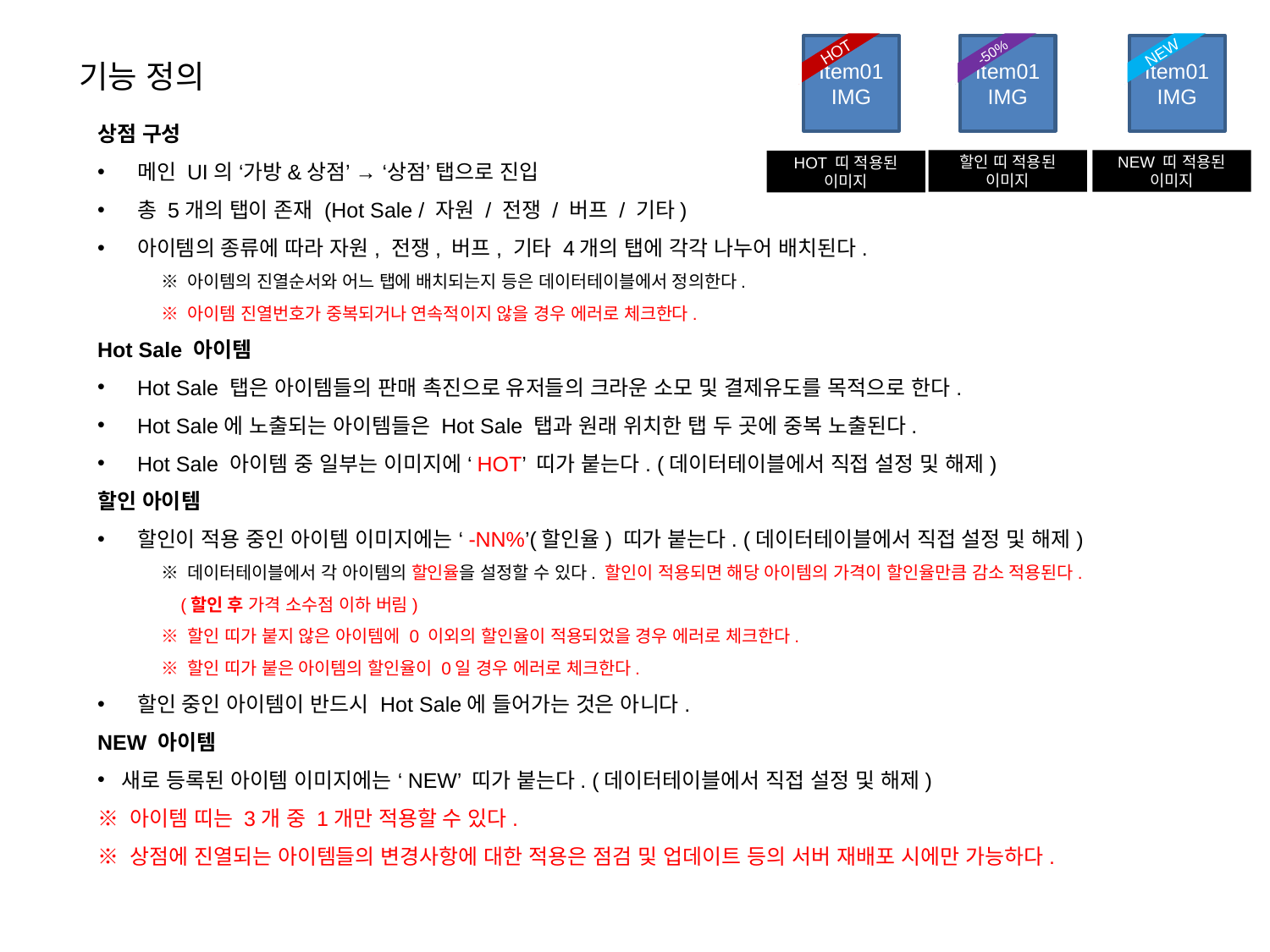

Item01 IMG
Item01 IMG
Item01 IMG
HOT
NEW
-50%
기능 정의

상점 구성
메인 UI의 ‘가방&상점’ → ‘상점’ 탭으로 진입
총 5개의 탭이 존재 (Hot Sale / 자원 / 전쟁 / 버프 / 기타)
아이템의 종류에 따라 자원, 전쟁, 버프, 기타 4개의 탭에 각각 나누어 배치된다.
※ 아이템의 진열순서와 어느 탭에 배치되는지 등은 데이터테이블에서 정의한다.
※ 아이템 진열번호가 중복되거나 연속적이지 않을 경우 에러로 체크한다.
Hot Sale 아이템
Hot Sale 탭은 아이템들의 판매 촉진으로 유저들의 크라운 소모 및 결제유도를 목적으로 한다.
Hot Sale에 노출되는 아이템들은 Hot Sale 탭과 원래 위치한 탭 두 곳에 중복 노출된다.
Hot Sale 아이템 중 일부는 이미지에 ‘HOT’ 띠가 붙는다. (데이터테이블에서 직접 설정 및 해제)
할인 아이템
할인이 적용 중인 아이템 이미지에는 ‘-NN%’(할인율) 띠가 붙는다. (데이터테이블에서 직접 설정 및 해제)
※ 데이터테이블에서 각 아이템의 할인율을 설정할 수 있다. 할인이 적용되면 해당 아이템의 가격이 할인율만큼 감소 적용된다.
    (할인 후 가격 소수점 이하 버림)
※ 할인 띠가 붙지 않은 아이템에 0 이외의 할인율이 적용되었을 경우 에러로 체크한다.
※ 할인 띠가 붙은 아이템의 할인율이 0일 경우 에러로 체크한다.
할인 중인 아이템이 반드시 Hot Sale에 들어가는 것은 아니다.
NEW 아이템
새로 등록된 아이템 이미지에는 ‘NEW’ 띠가 붙는다. (데이터테이블에서 직접 설정 및 해제)
※ 아이템 띠는 3개 중 1개만 적용할 수 있다.
※ 상점에 진열되는 아이템들의 변경사항에 대한 적용은 점검 및 업데이트 등의 서버 재배포 시에만 가능하다.
할인 띠 적용된 이미지
NEW 띠 적용된 이미지
HOT 띠 적용된 이미지